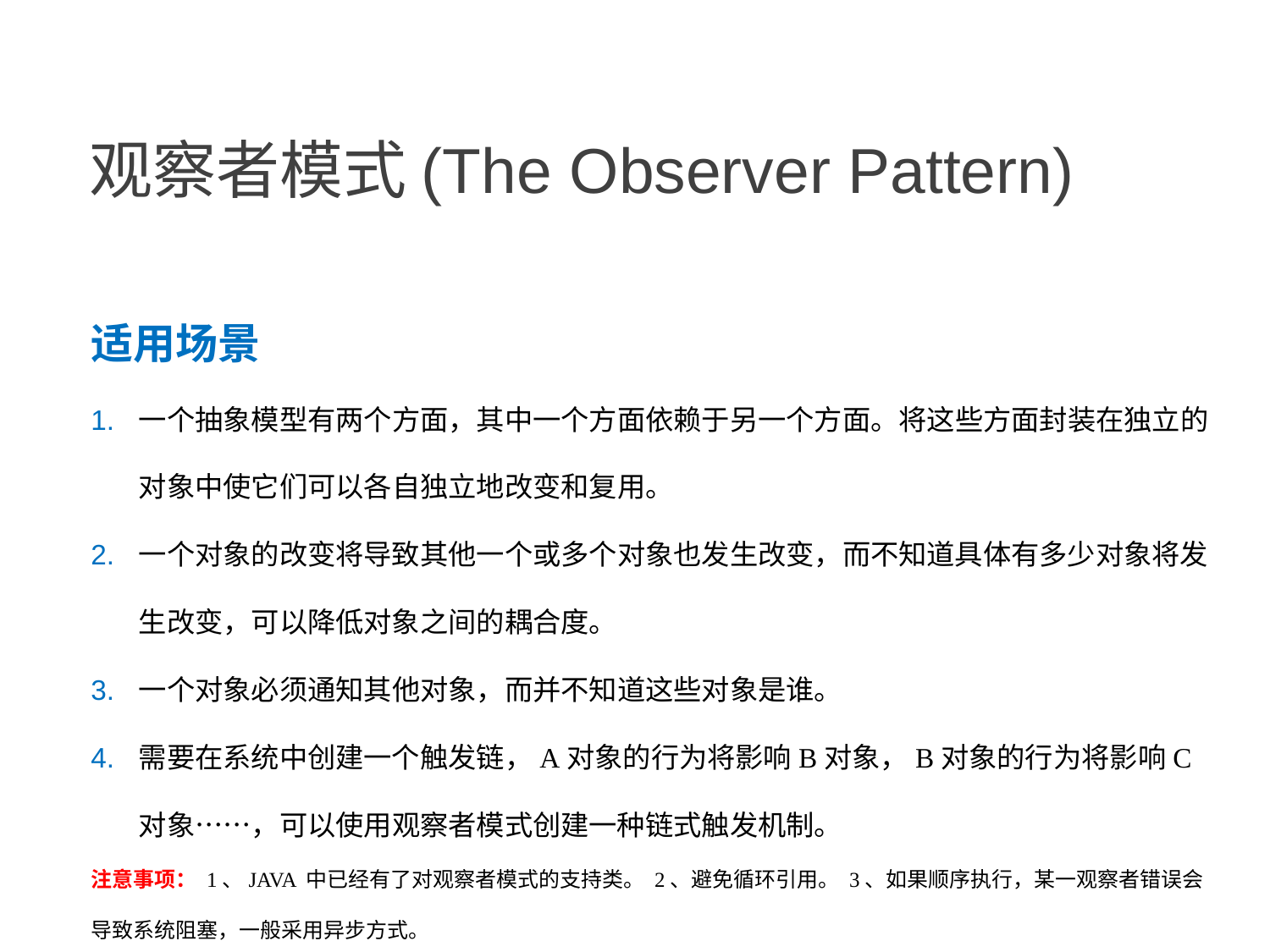

观察者模式(The Observer Pattern)
适用场景
一个抽象模型有两个方面，其中一个方面依赖于另一个方面。将这些方面封装在独立的对象中使它们可以各自独立地改变和复用。
一个对象的改变将导致其他一个或多个对象也发生改变，而不知道具体有多少对象将发生改变，可以降低对象之间的耦合度。
一个对象必须通知其他对象，而并不知道这些对象是谁。
需要在系统中创建一个触发链，A对象的行为将影响B对象，B对象的行为将影响C对象……，可以使用观察者模式创建一种链式触发机制。
注意事项： 1、JAVA 中已经有了对观察者模式的支持类。 2、避免循环引用。 3、如果顺序执行，某一观察者错误会导致系统阻塞，一般采用异步方式。